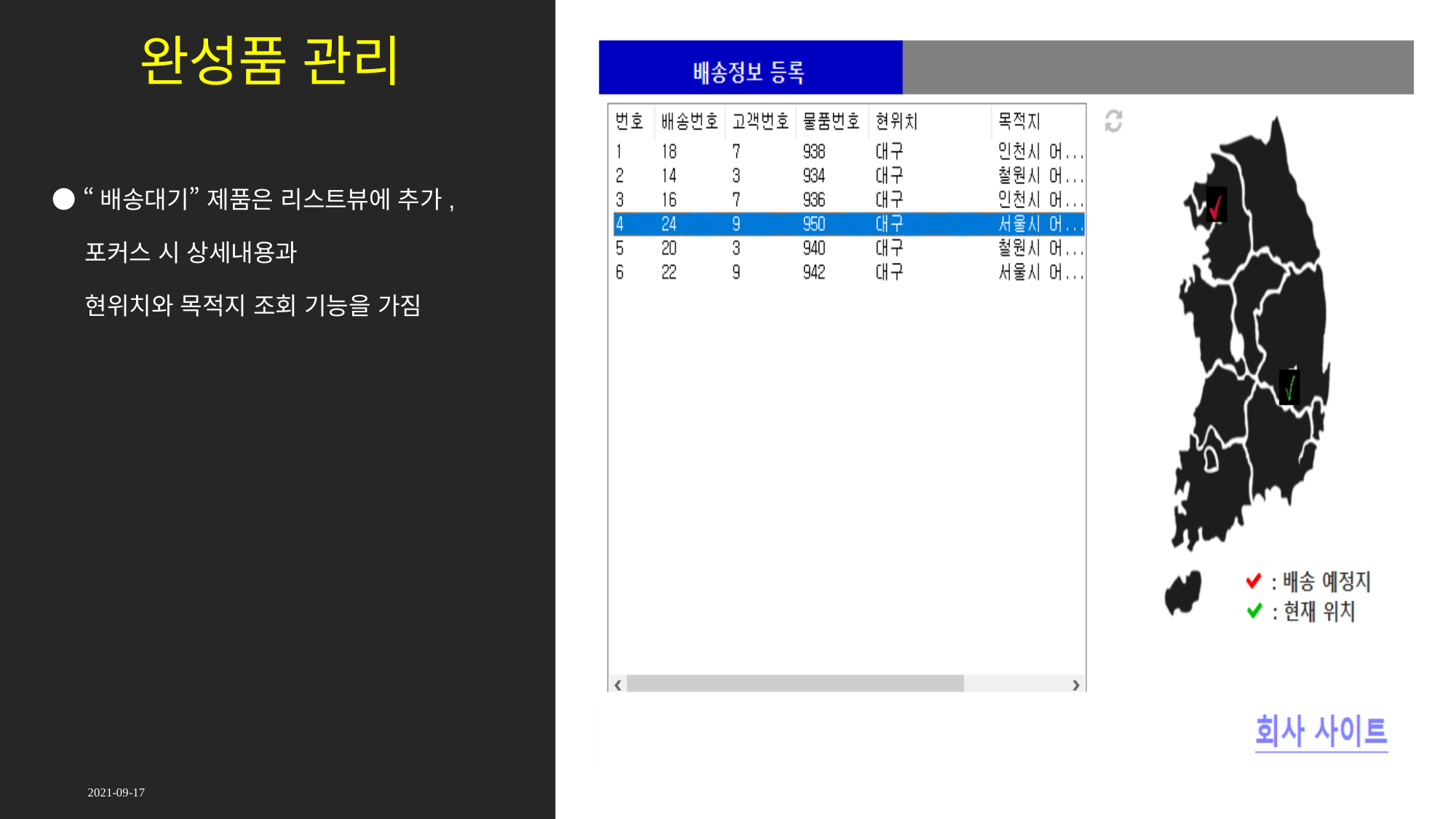

# 완성품 관리

● “배송대기” 제품은 리스트뷰에 추가,
    포커스 시 상세내용과
    현위치와 목적지 조회 기능을 가짐
2021-09-17